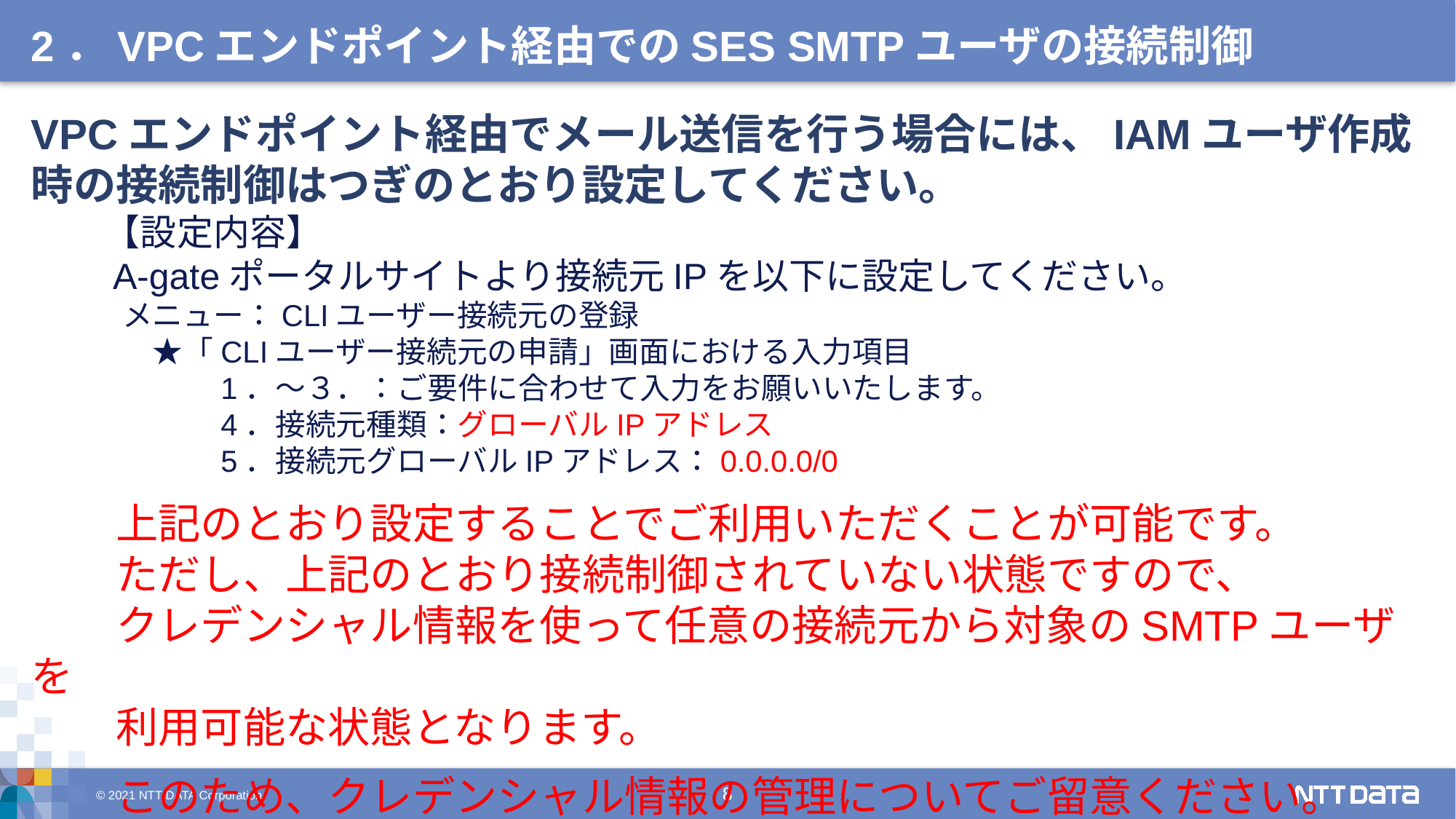

2．VPCエンドポイント経由でのSES SMTPユーザの接続制御
VPCエンドポイント経由でメール送信を行う場合には、IAMユーザ作成時の接続制御はつぎのとおり設定してください。
　　【設定内容】
　　A-gateポータルサイトより接続元IPを以下に設定してください。
　　　メニュー：CLIユーザー接続元の登録
　　　　★「CLIユーザー接続元の申請」画面における入力項目
　　　　　　1．～３．：ご要件に合わせて入力をお願いいたします。
　　　　　　4．接続元種類：グローバルIPアドレス
　　　　　　5．接続元グローバルIPアドレス：0.0.0.0/0

　　上記のとおり設定することでご利用いただくことが可能です。
　　ただし、上記のとおり接続制御されていない状態ですので、
　　クレデンシャル情報を使って任意の接続元から対象のSMTPユーザを
　　利用可能な状態となります。

　　このため、クレデンシャル情報の管理についてご留意ください。